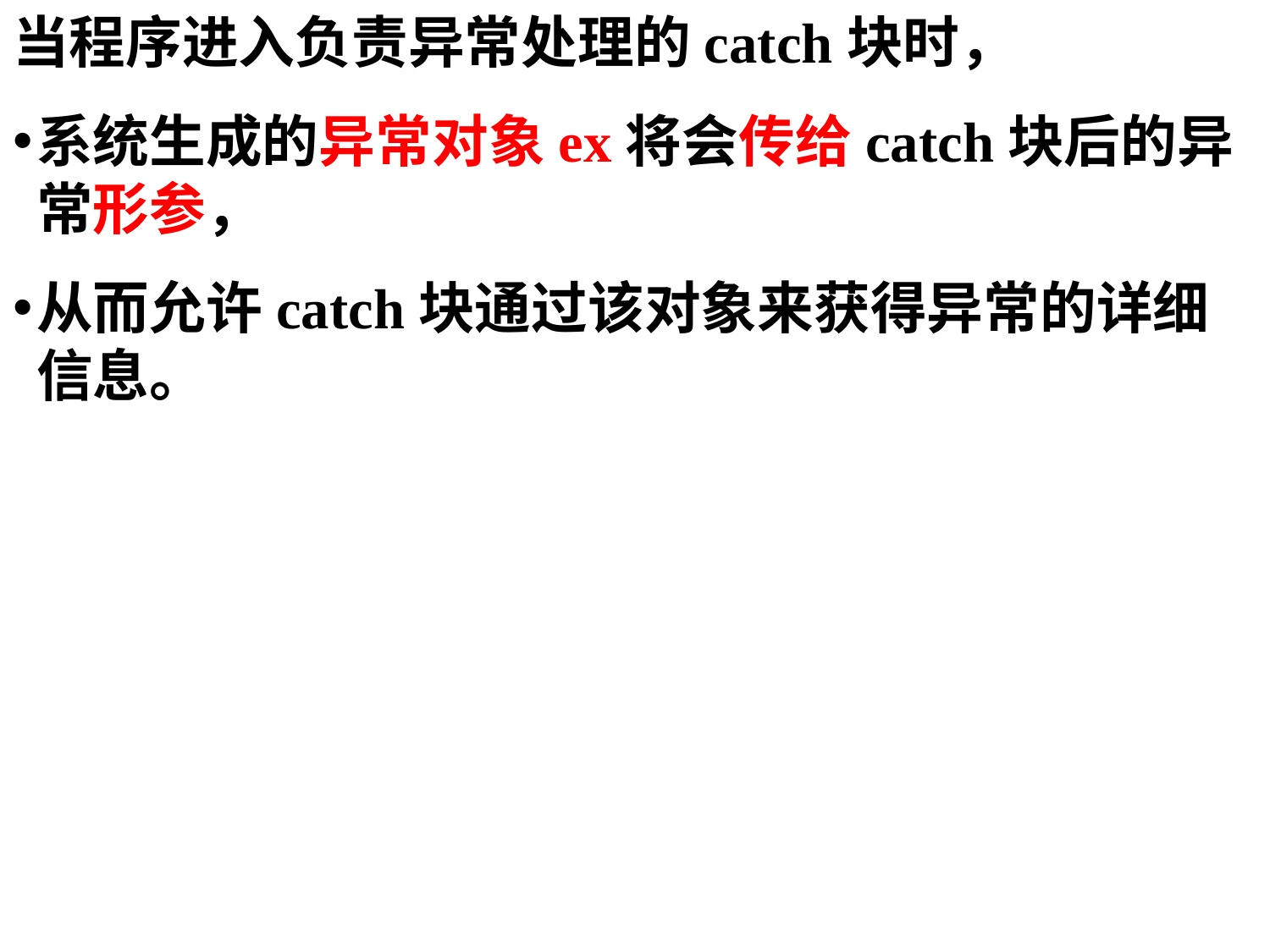

当程序进入负责异常处理的catch块时，
系统生成的异常对象ex将会传给catch块后的异常形参，
从而允许catch块通过该对象来获得异常的详细信息。